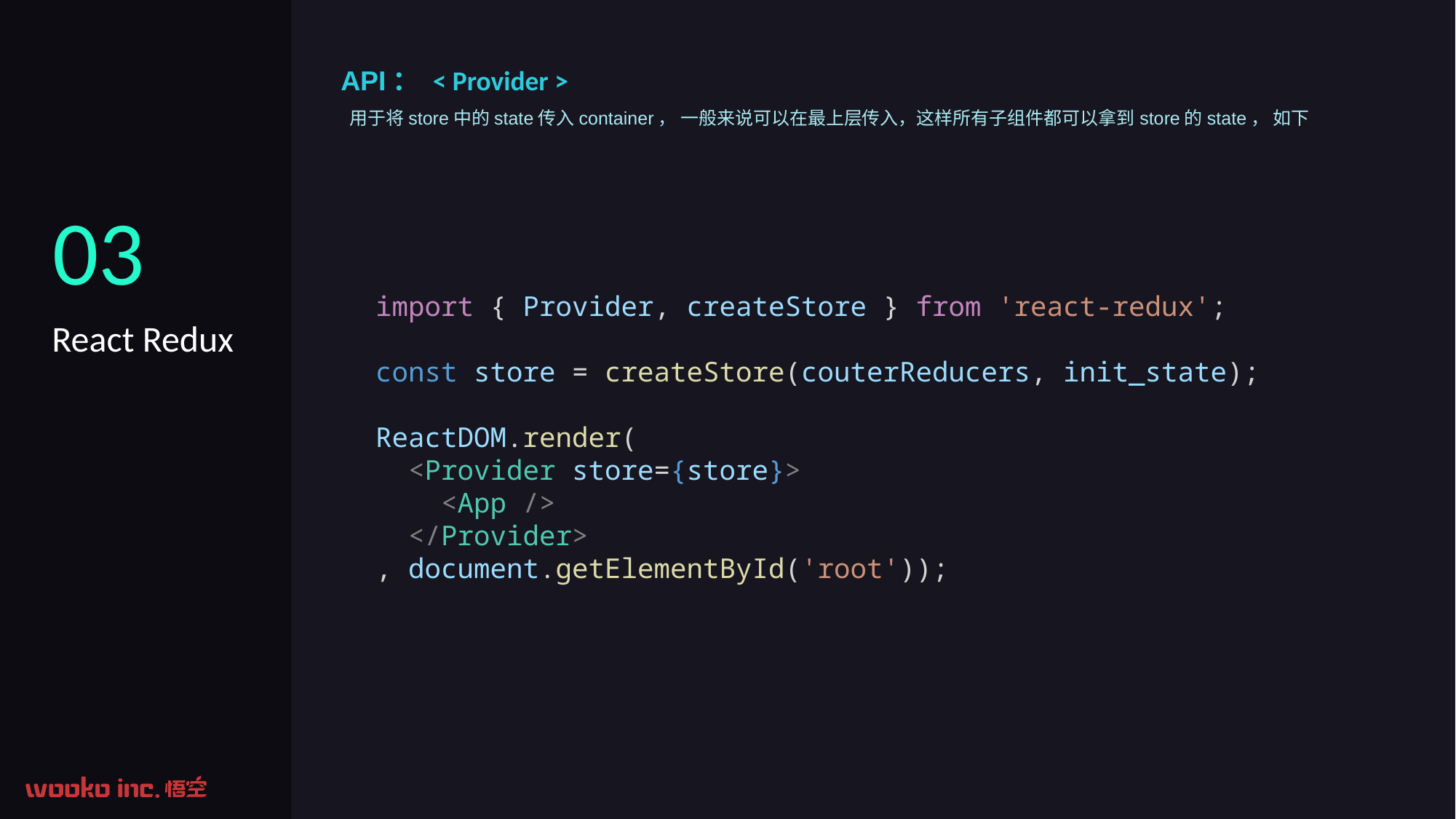

API： < Provider >

用于将store中的state传入container， 一般来说可以在最上层传入，这样所有子组件都可以拿到store的state， 如下
03
import { Provider, createStore } from 'react-redux';
const store = createStore(couterReducers, init_state);

ReactDOM.render(
  <Provider store={store}>
    <App />
  </Provider>
, document.getElementById('root'));
React Redux